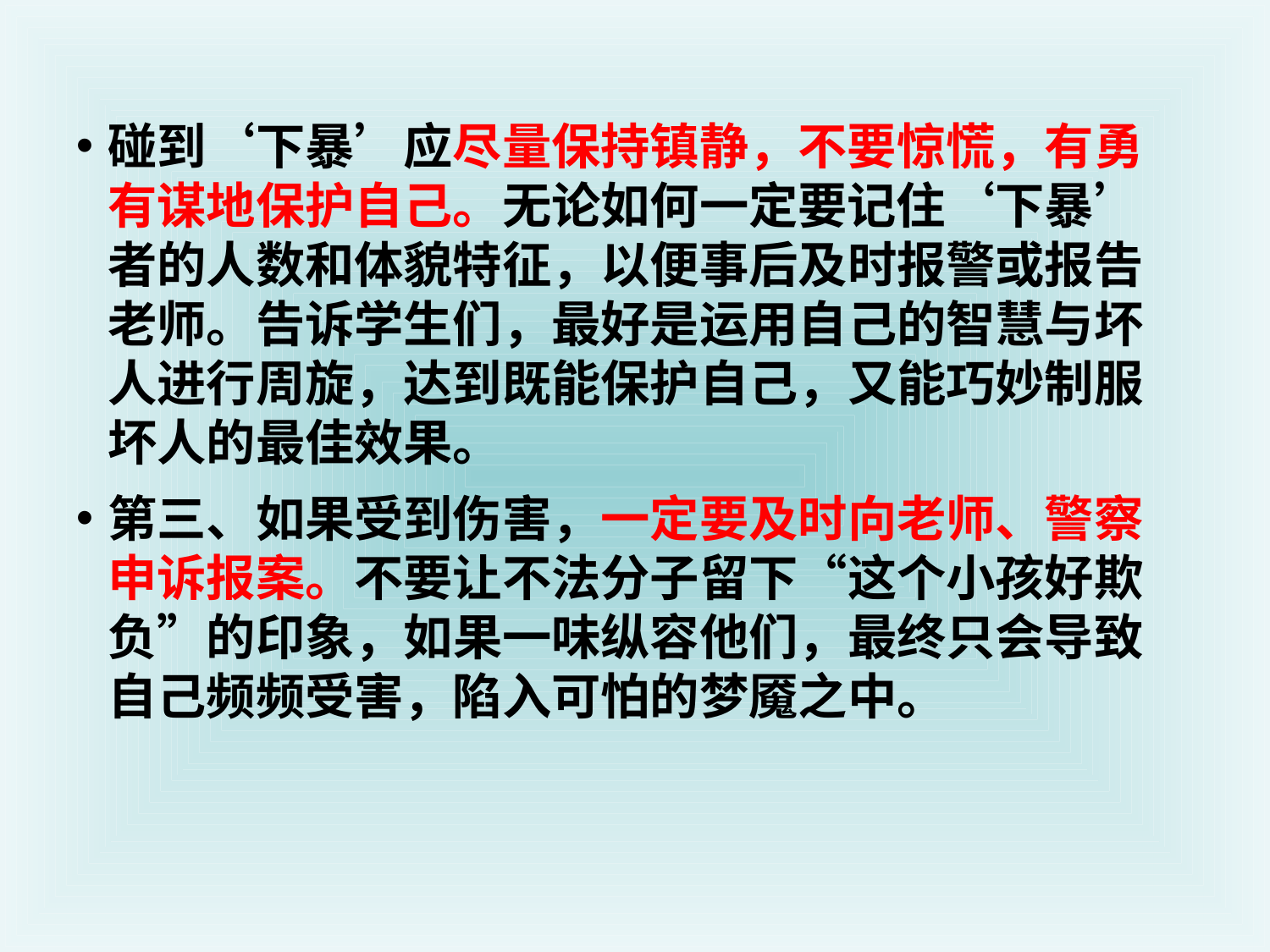

碰到‘下暴’应尽量保持镇静，不要惊慌，有勇有谋地保护自己。无论如何一定要记住‘下暴’者的人数和体貌特征，以便事后及时报警或报告老师。告诉学生们，最好是运用自己的智慧与坏人进行周旋，达到既能保护自己，又能巧妙制服坏人的最佳效果。
第三、如果受到伤害，一定要及时向老师、警察申诉报案。不要让不法分子留下“这个小孩好欺负”的印象，如果一味纵容他们，最终只会导致自己频频受害，陷入可怕的梦魇之中。